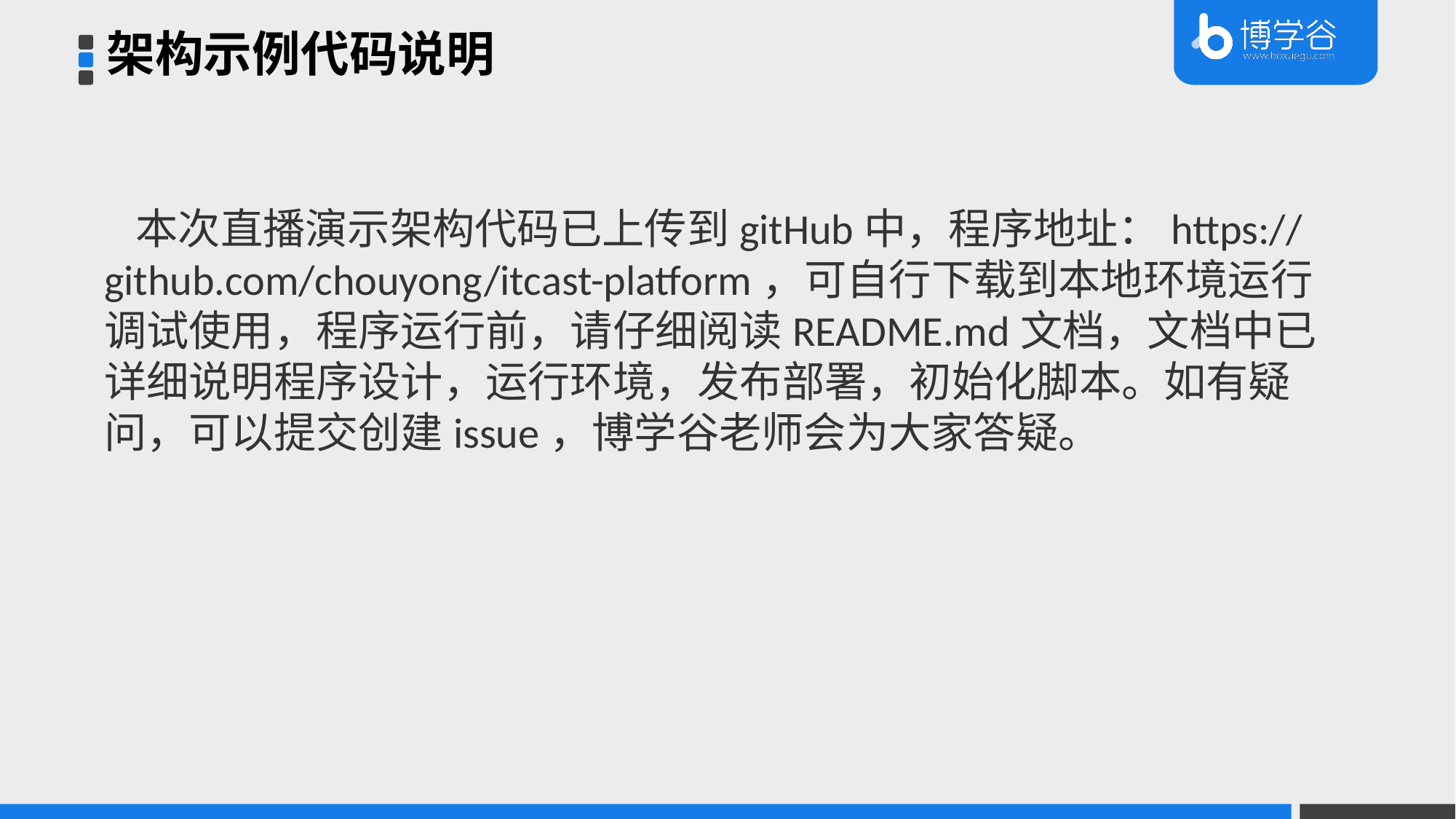

架构示例代码说明

本次直播演示架构代码已上传到gitHub中，程序地址：https://github.com/chouyong/itcast-platform，可自行下载到本地环境运行调试使用，程序运行前，请仔细阅读README.md文档，文档中已详细说明程序设计，运行环境，发布部署，初始化脚本。如有疑问，可以提交创建issue，博学谷老师会为大家答疑。